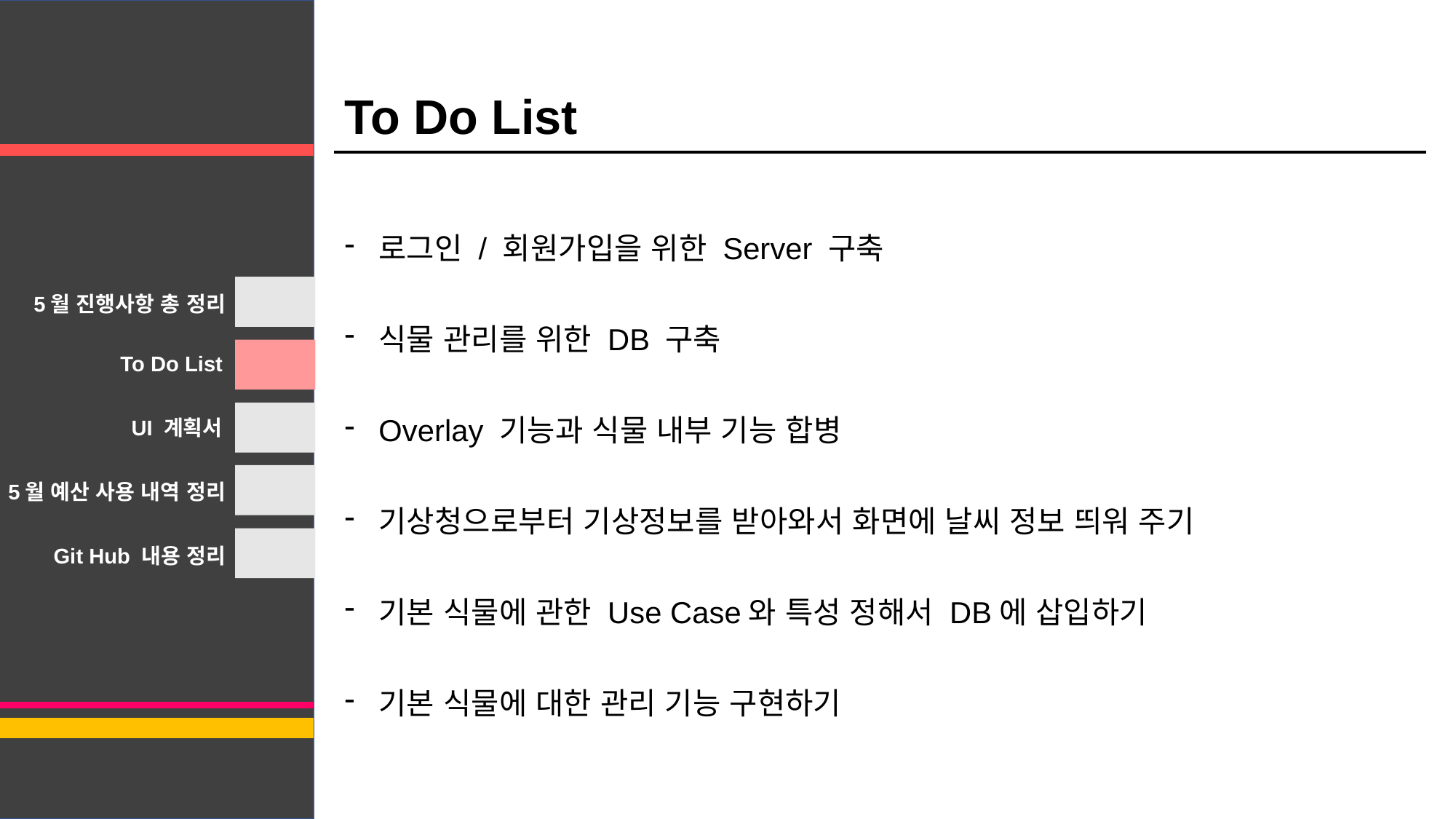

To Do List
로그인 / 회원가입을 위한 Server 구축
식물 관리를 위한 DB 구축
Overlay 기능과 식물 내부 기능 합병
기상청으로부터 기상정보를 받아와서 화면에 날씨 정보 띄워 주기
기본 식물에 관한 Use Case와 특성 정해서 DB에 삽입하기
기본 식물에 대한 관리 기능 구현하기

5월 진행사항 총 정리

To Do List

UI 계획서

5월 예산 사용 내역 정리

Git Hub 내용 정리